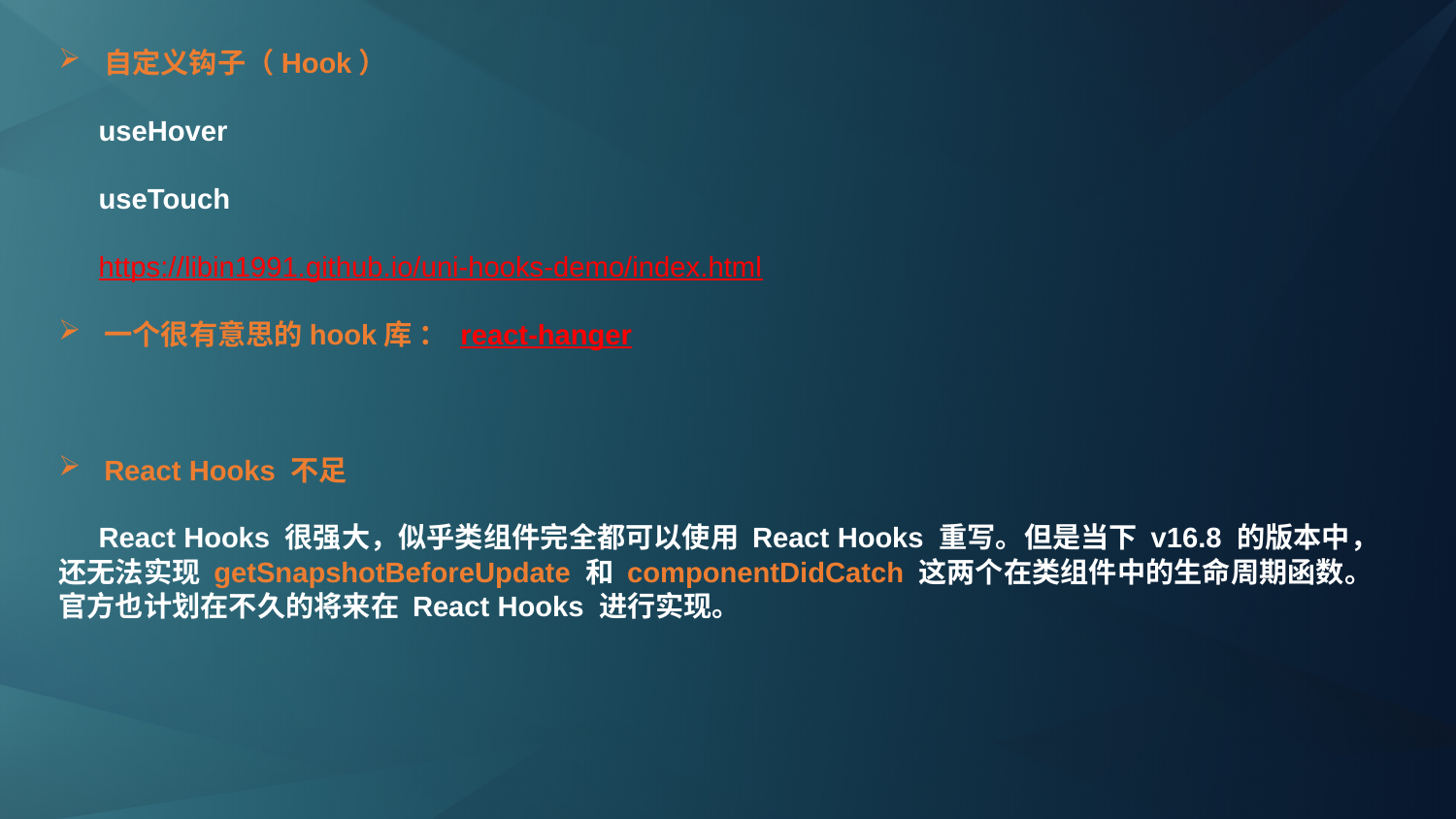

自定义钩子（Hook）

     useHover

     useTouch

     https://libin1991.github.io/uni-hooks-demo/index.html

一个很有意思的hook库 ： react-hanger

React Hooks 不足

     React Hooks 很强大，似乎类组件完全都可以使用 React Hooks 重写。但是当下 v16.8 的版本中，还无法实现 getSnapshotBeforeUpdate 和 componentDidCatch 这两个在类组件中的生命周期函数。官方也计划在不久的将来在 React Hooks 进行实现。